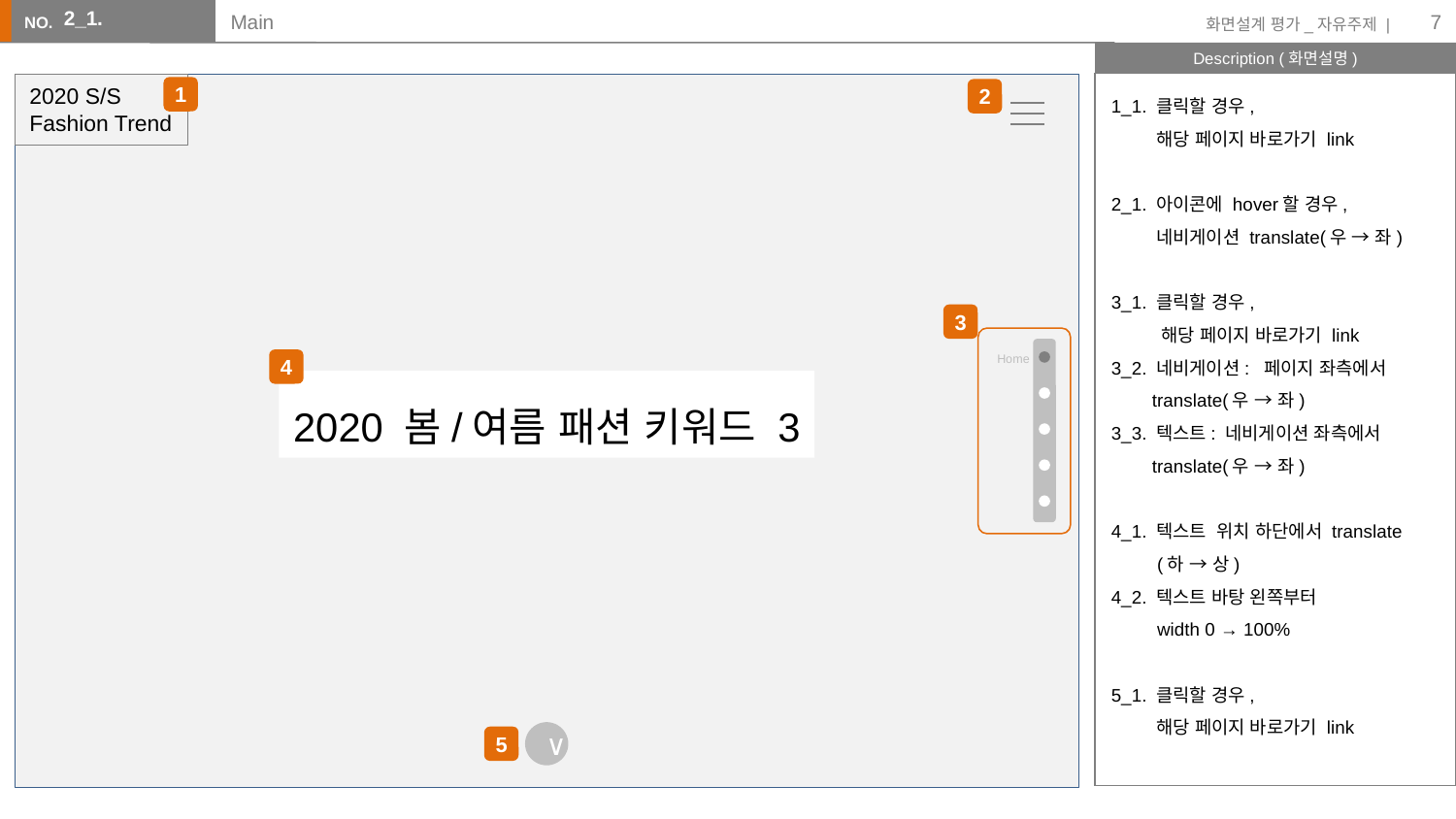

7
2_1.
# Main

2020 S/S
Fashion Trend
1_1. 클릭할 경우,
        해당 페이지 바로가기 link

2_1. 아이콘에 hover할 경우,
        네비게이션 translate(우 → 좌)

3_1. 클릭할 경우,
         해당 페이지 바로가기 link
3_2. 네비게이션:  페이지 좌측에서
        translate(우 → 좌)
3_3. 텍스트: 네비게이션 좌측에서
        translate(우 → 좌)

4_1. 텍스트  위치 하단에서 translate
         (하 → 상)
4_2. 텍스트 바탕 왼쪽부터
         width 0 → 100%

5_1. 클릭할 경우,
        해당 페이지 바로가기 link
1
2
3

Home

4

2020 봄/여름 패션 키워드 3

∨
5